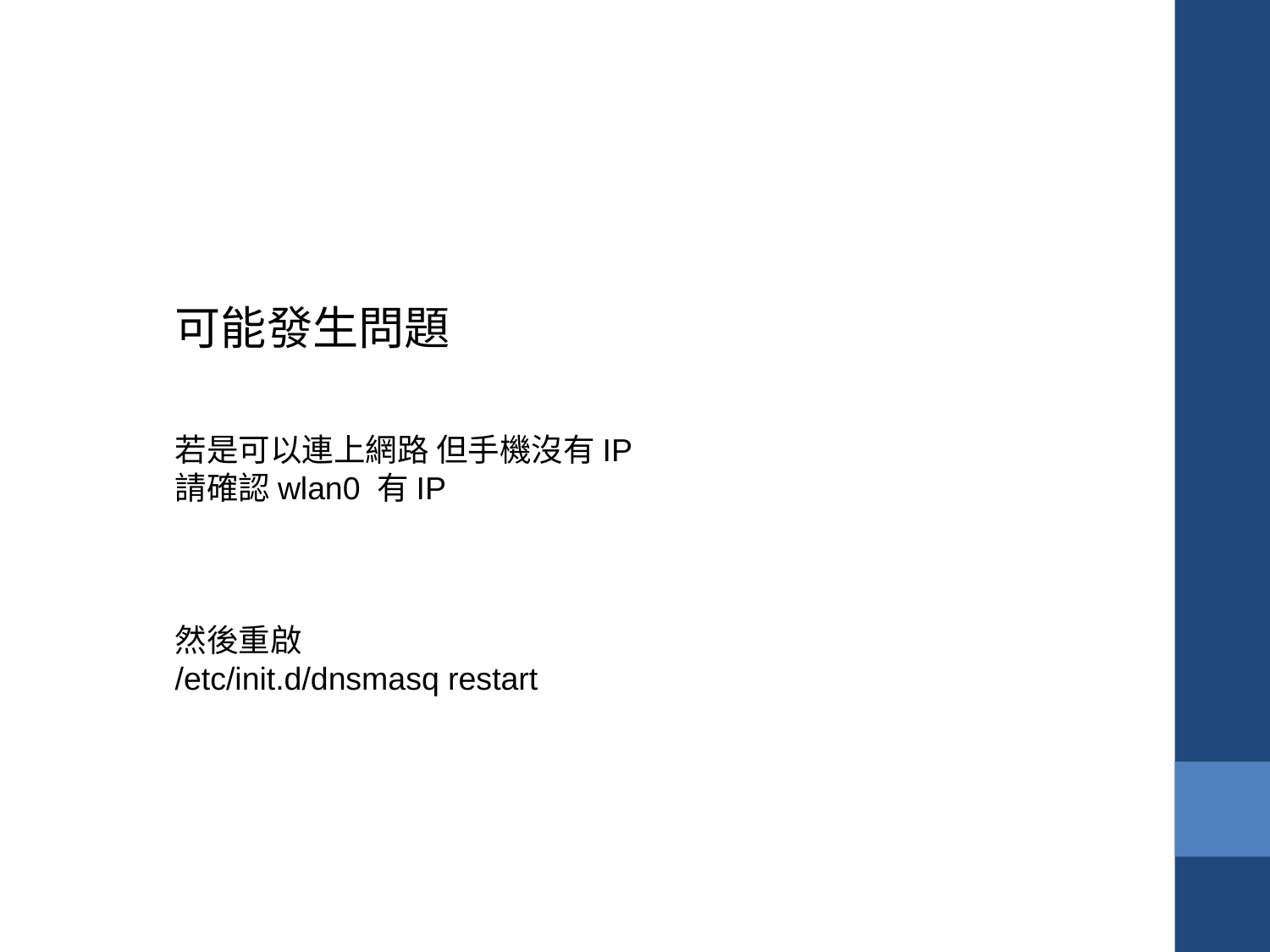

可能發生問題

若是可以連上網路 但手機沒有IP
請確認wlan0 有IP

然後重啟
/etc/init.d/dnsmasq restart